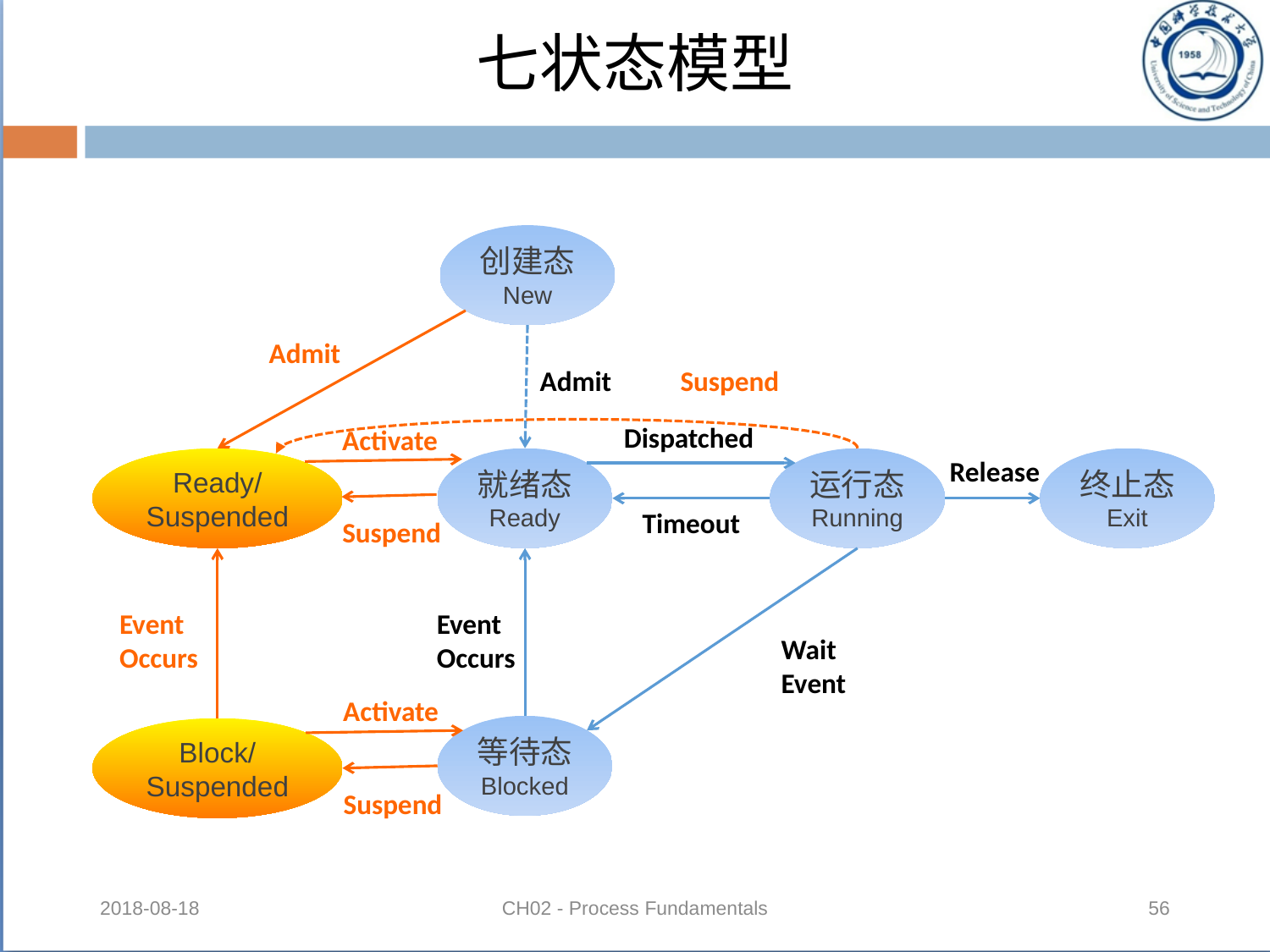

# 七状态模型
创建态
New
Admit
Admit
Suspend
Dispatched
Activate
Release
Ready/
Suspended
就绪态
Ready
运行态
Running
终止态
Exit
Timeout
Suspend
Event
Occurs
Event
Occurs
Wait Event
Activate
等待态
Blocked
Block/
Suspended
Suspend
2018-08-18
CH02 - Process Fundamentals
56